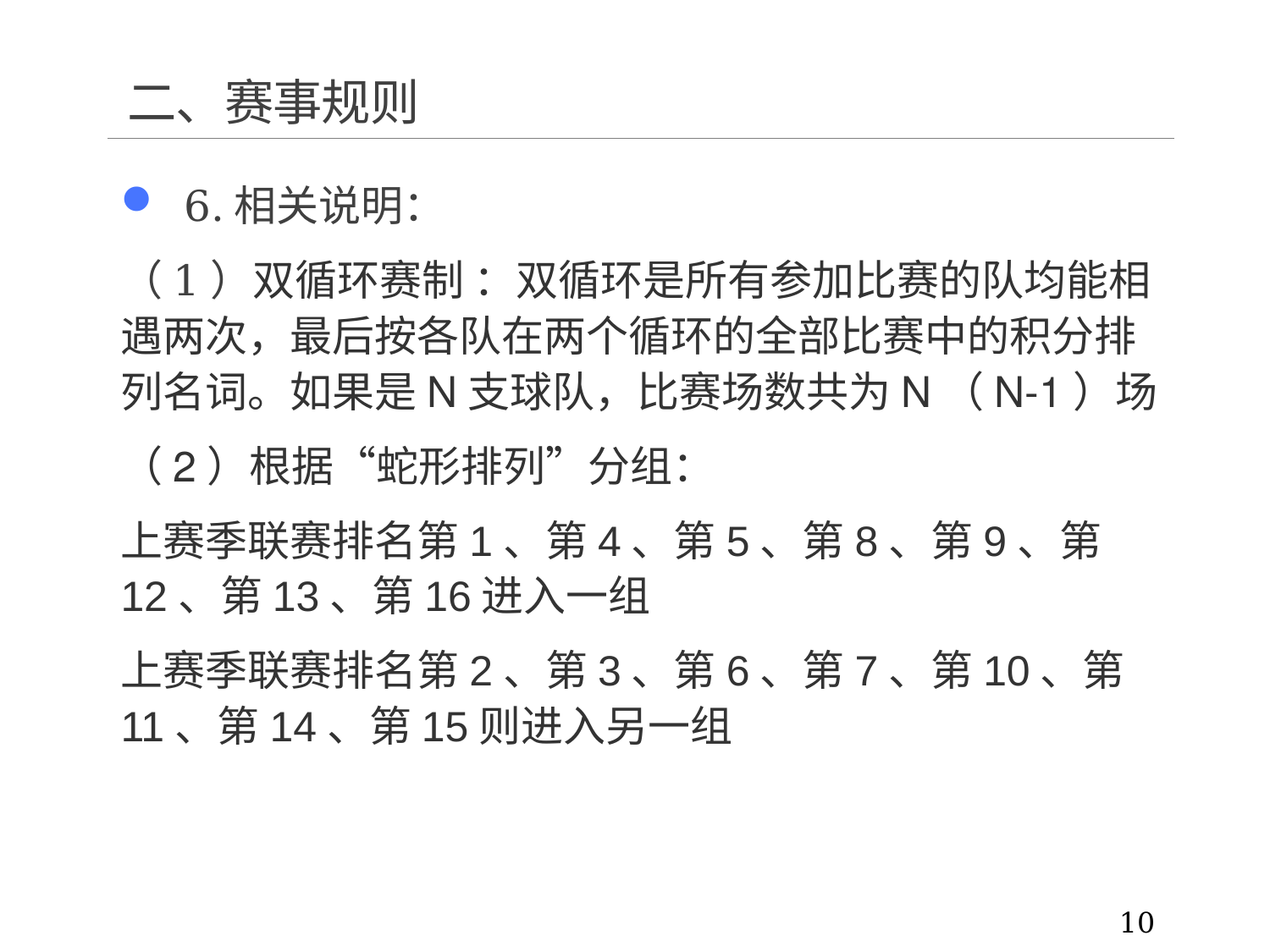

# 二、赛事规则
6.相关说明：
（1）双循环赛制 ：双循环是所有参加比赛的队均能相遇两次，最后按各队在两个循环的全部比赛中的积分排列名词。如果是N支球队，比赛场数共为N（N-1）场
（2）根据“蛇形排列”分组：
上赛季联赛排名第1、第4、第5、第8、第9、第12、第13、第16进入一组
上赛季联赛排名第2、第3、第6、第7、第10、第11、第14、第15则进入另一组

10